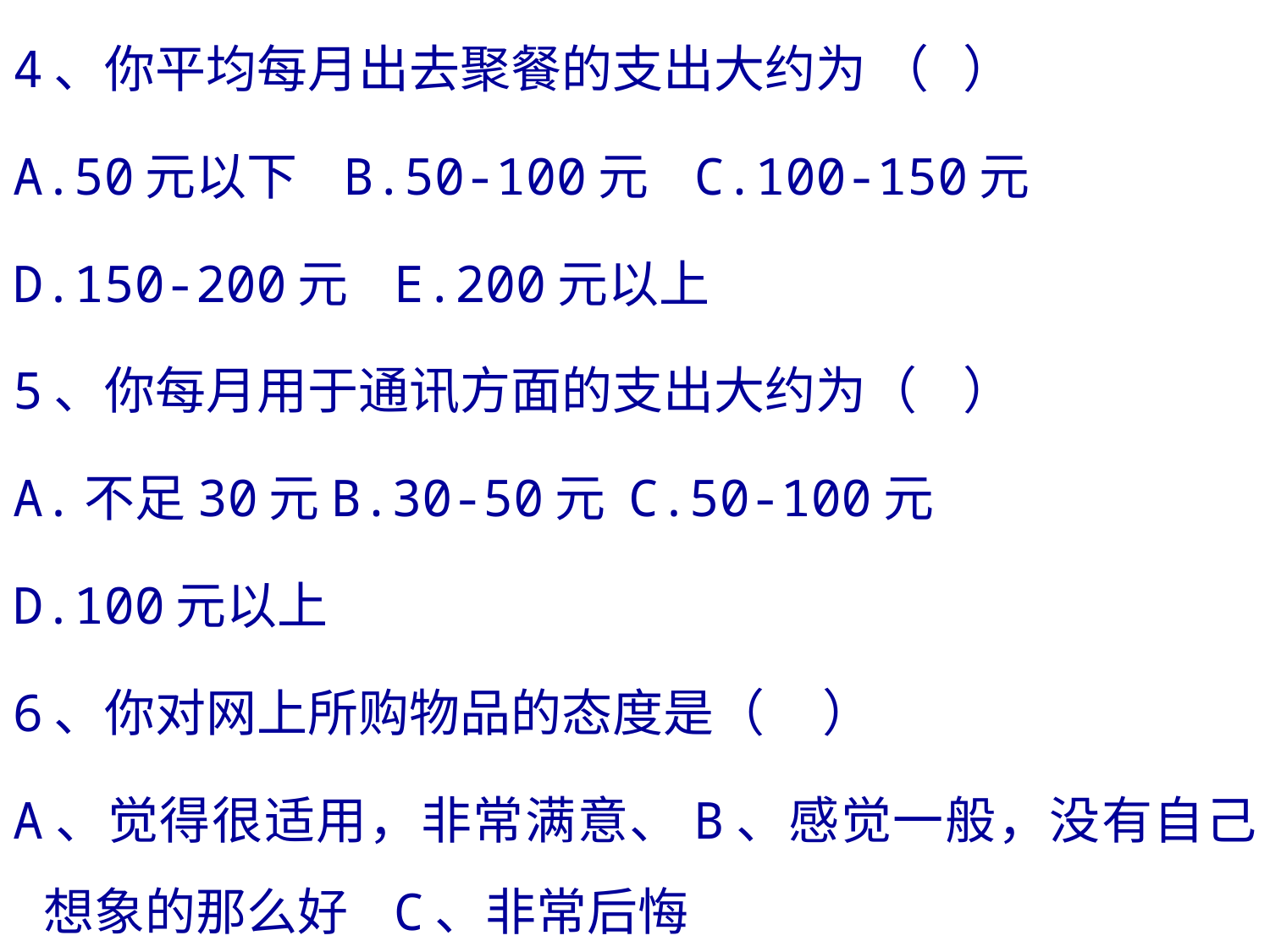

4、你平均每月出去聚餐的支出大约为 （   ）
A.50元以下   B.50-100元   C.100-150元
D.150-200元   E.200元以上
5、你每月用于通讯方面的支出大约为（    ）
A.不足30元B.30-50元 C.50-100元
D.100元以上
6、你对网上所购物品的态度是（     ）
A、觉得很适用，非常满意、B、感觉一般，没有自己想象的那么好   C、非常后悔